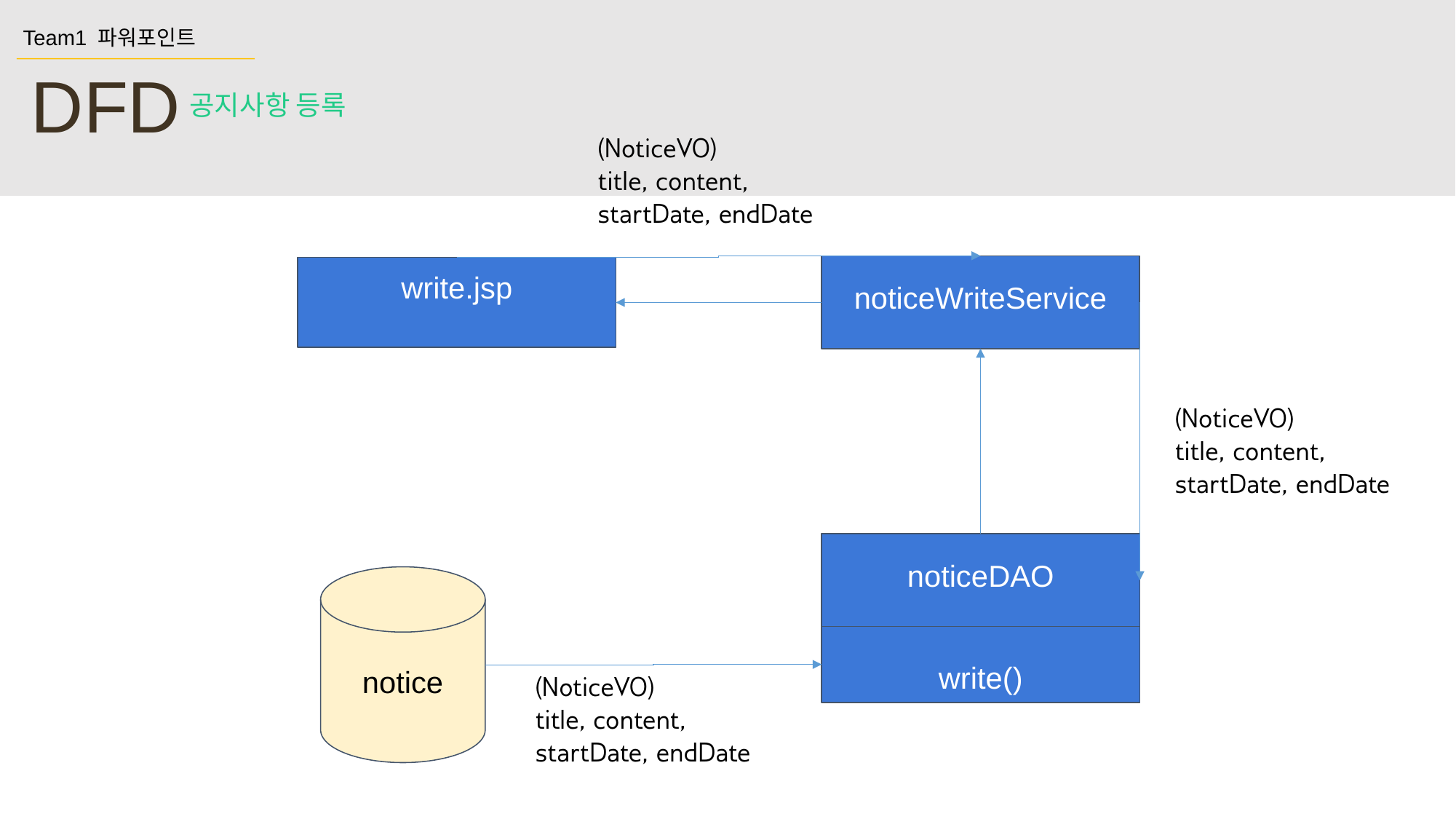

Team1 파워포인트
DFD
공지사항 등록
(NoticeVO)
title, content,
startDate, endDate

noticeWriteService

write.jsp
(NoticeVO)
title, content,
startDate, endDate

noticeDAO

notice

write()
(NoticeVO)
title, content,
startDate, endDate